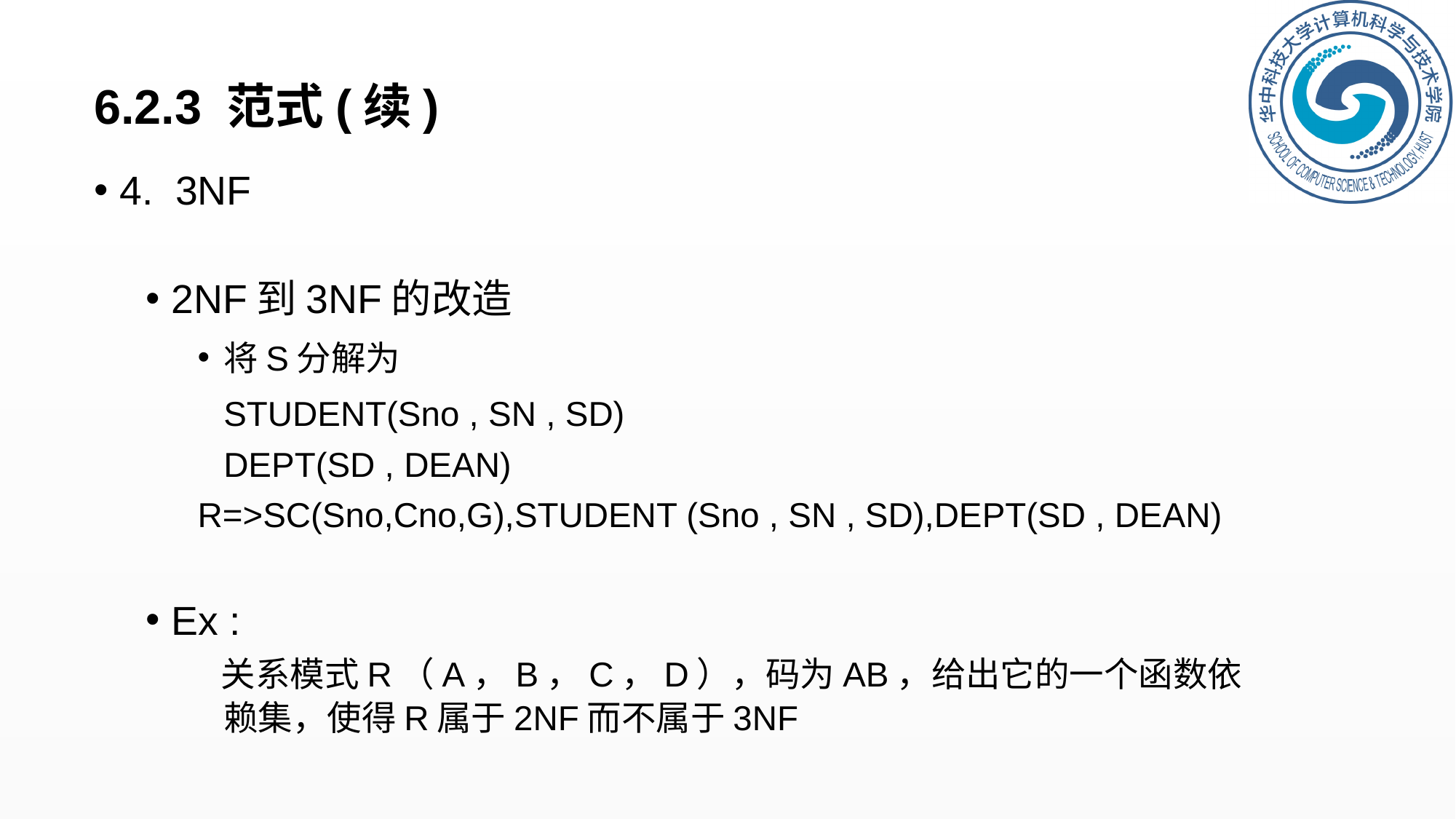

# 6.2.3 范式(续)
4.  3NF

2NF到3NF的改造
将S分解为
	STUDENT(Sno , SN , SD)
	DEPT(SD , DEAN)
R=>SC(Sno,Cno,G),STUDENT (Sno , SN , SD),DEPT(SD , DEAN)

Ex :
  关系模式R（A，B，C，D），码为AB，给出它的一个函数依赖集，使得R属于2NF而不属于3NF